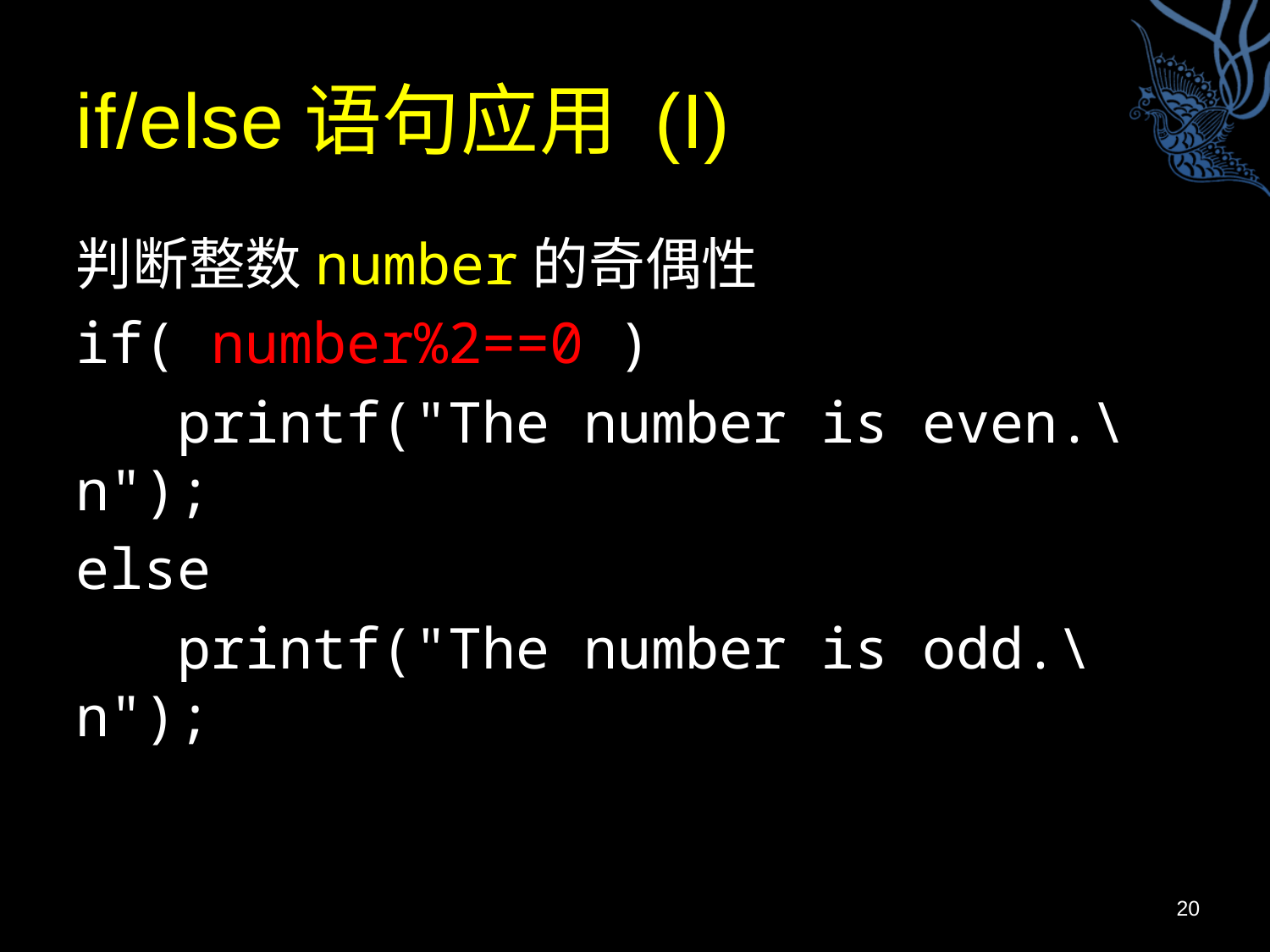

# if/else语句应用 (I)
判断整数number的奇偶性
if( number%2==0 )
   printf("The number is even.\n");
else
   printf("The number is odd.\n");

20